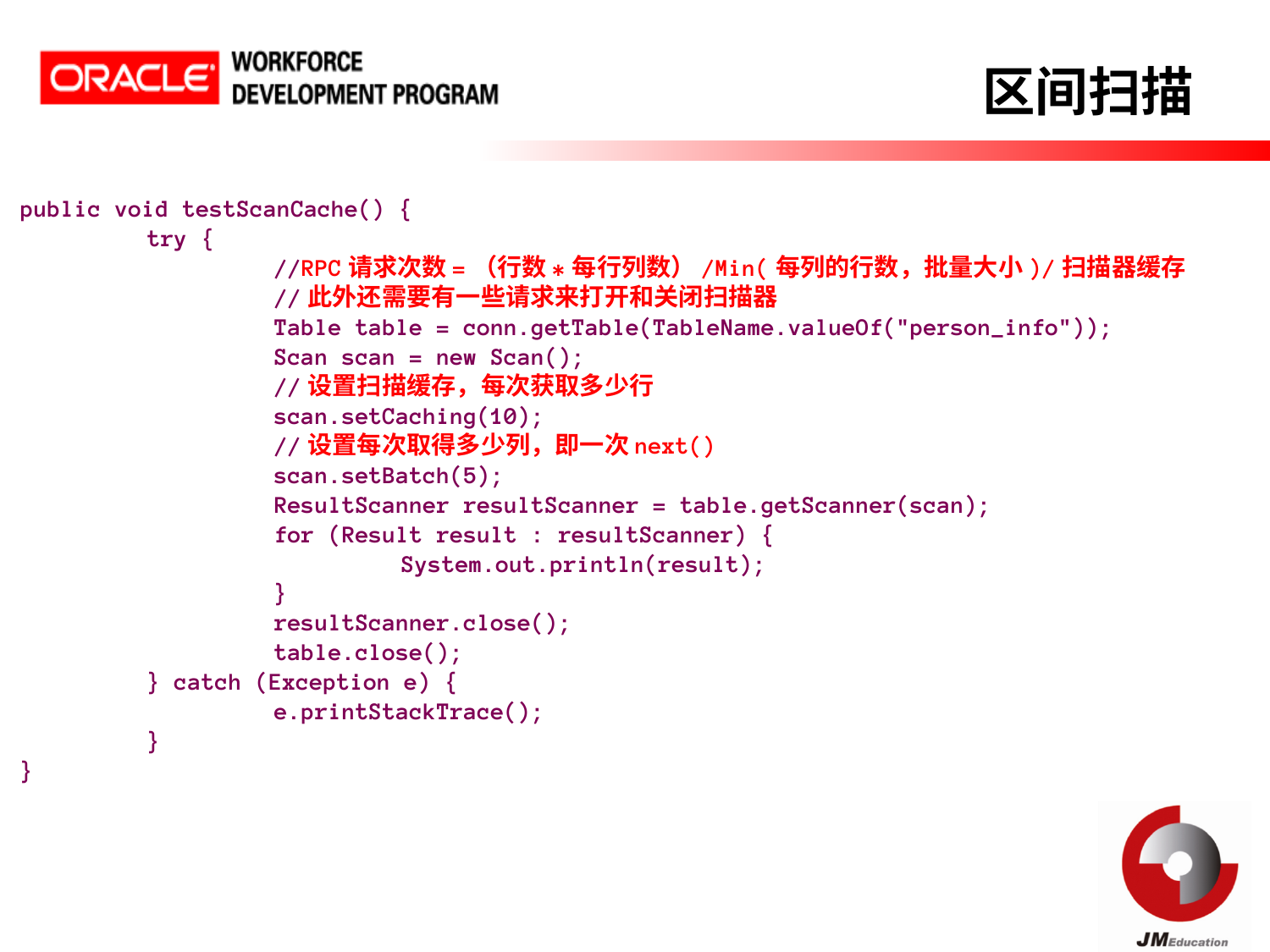

区间扫描
public void testScanCache() {
	try {
		//RPC请求次数=（行数*每行列数）/Min(每列的行数，批量大小)/扫描器缓存
		//此外还需要有一些请求来打开和关闭扫描器
		Table table = conn.getTable(TableName.valueOf("person_info")); 			Scan scan = new Scan();
		//设置扫描缓存，每次获取多少行
		scan.setCaching(10);
		//设置每次取得多少列，即一次next()
		scan.setBatch(5);
		ResultScanner resultScanner = table.getScanner(scan);
		for (Result result : resultScanner) {
			System.out.println(result);
		}
		resultScanner.close();
		table.close();
	} catch (Exception e) {
		e.printStackTrace();
	}
}